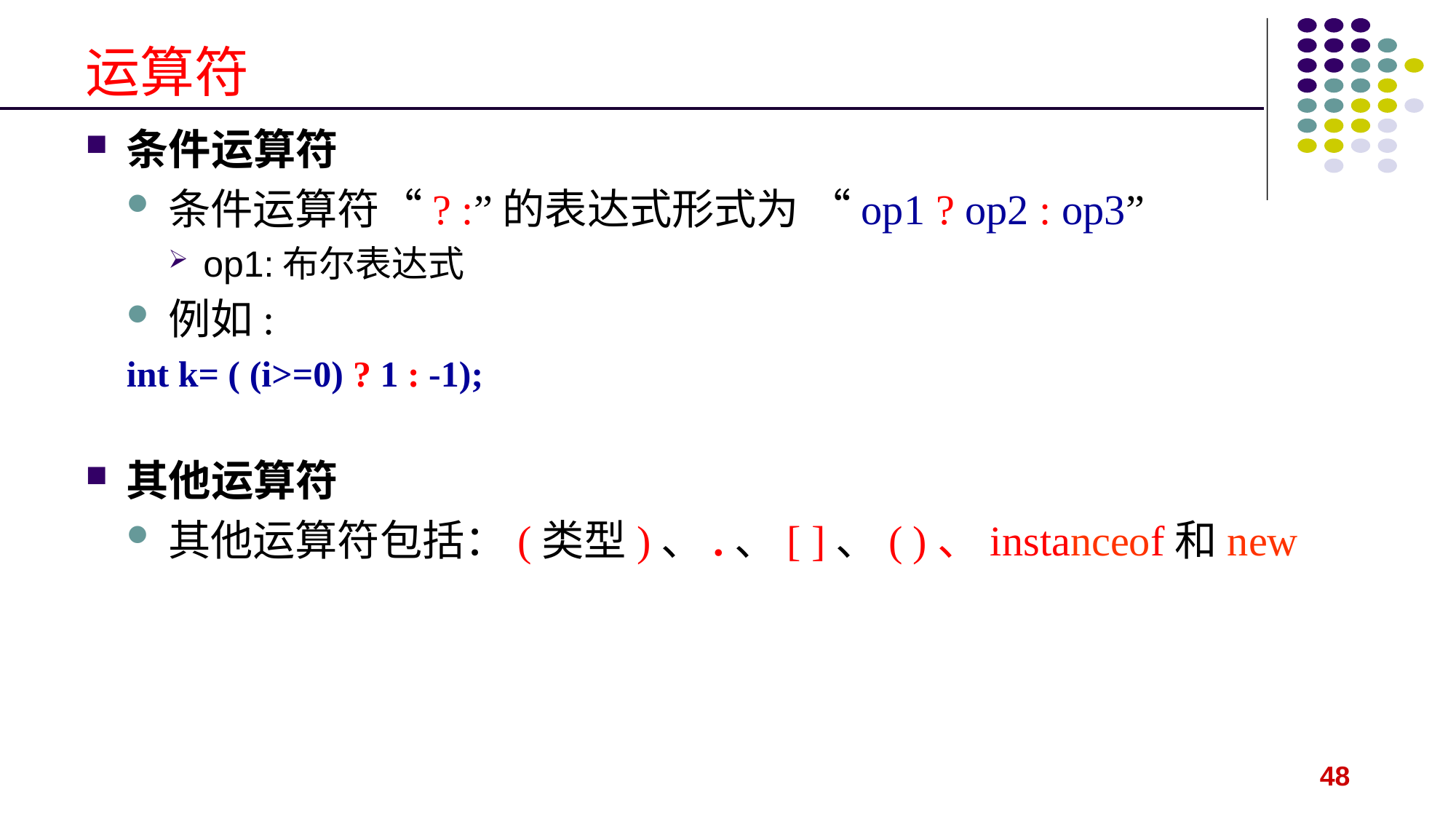

# 运算符
条件运算符
条件运算符“? :”的表达式形式为 “op1 ? op2 : op3”
op1:布尔表达式
例如:
int k= ( (i>=0) ? 1 : -1);

其他运算符
其他运算符包括：(类型)、.、[ ]、( )、instanceof和new